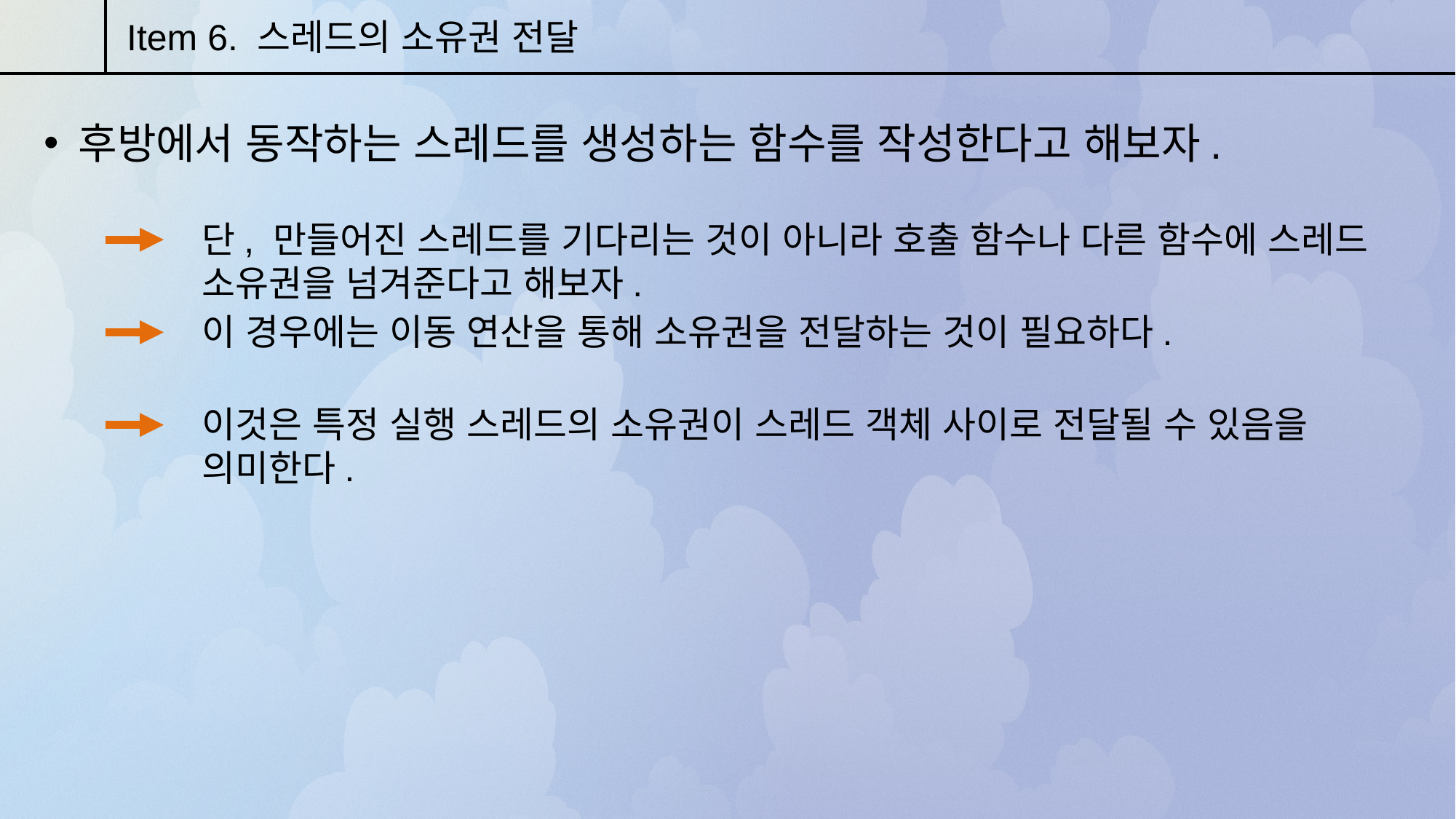

Item 6. 스레드의 소유권 전달
후방에서 동작하는 스레드를 생성하는 함수를 작성한다고 해보자.
단, 만들어진 스레드를 기다리는 것이 아니라 호출 함수나 다른 함수에 스레드 소유권을 넘겨준다고 해보자.
이 경우에는 이동 연산을 통해 소유권을 전달하는 것이 필요하다.
이것은 특정 실행 스레드의 소유권이 스레드 객체 사이로 전달될 수 있음을 의미한다.